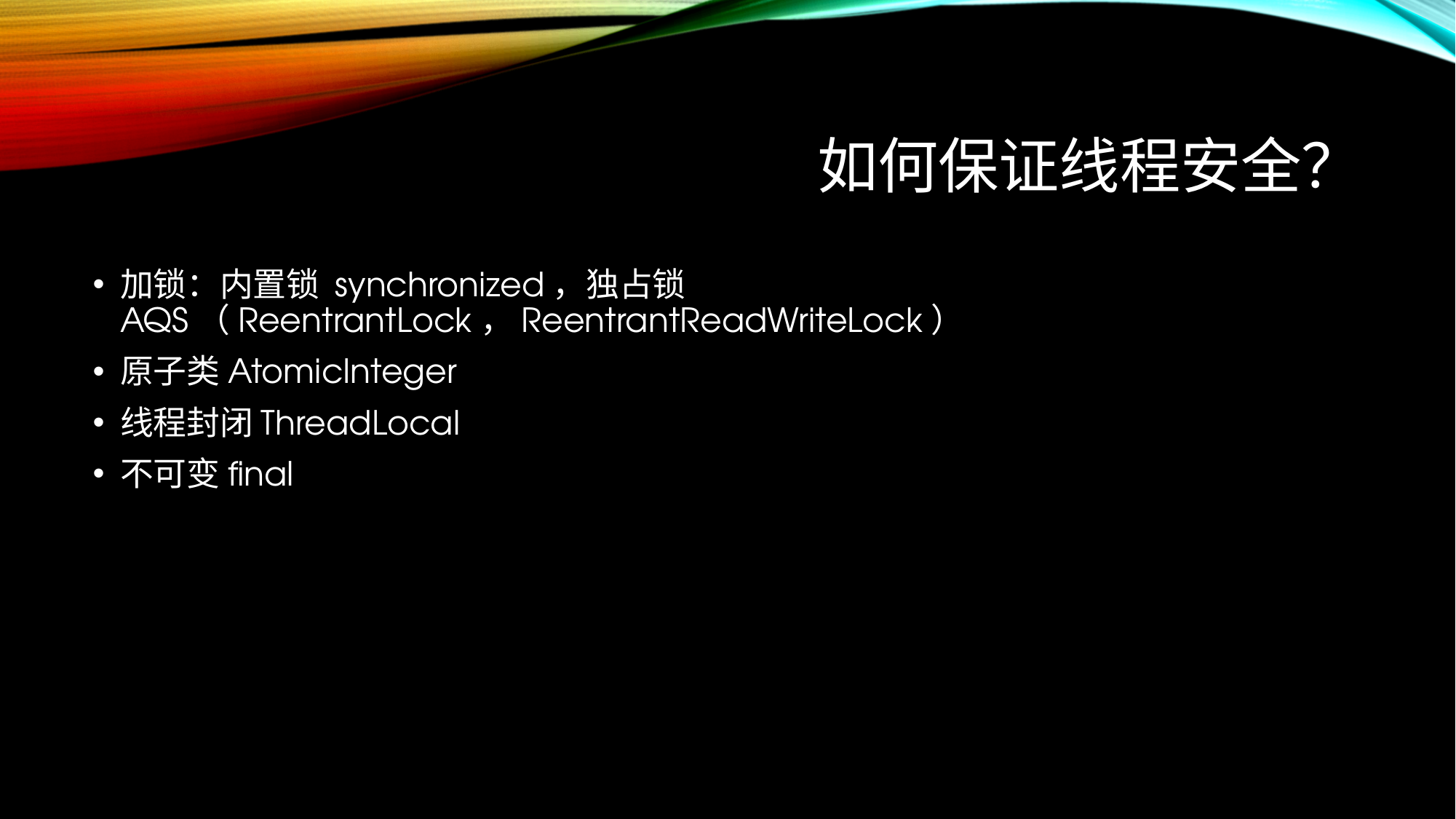

# 如何保证线程安全？
加锁：内置锁 synchronized，独占锁AQS（ReentrantLock，ReentrantReadWriteLock）
原子类AtomicInteger
线程封闭ThreadLocal
不可变final